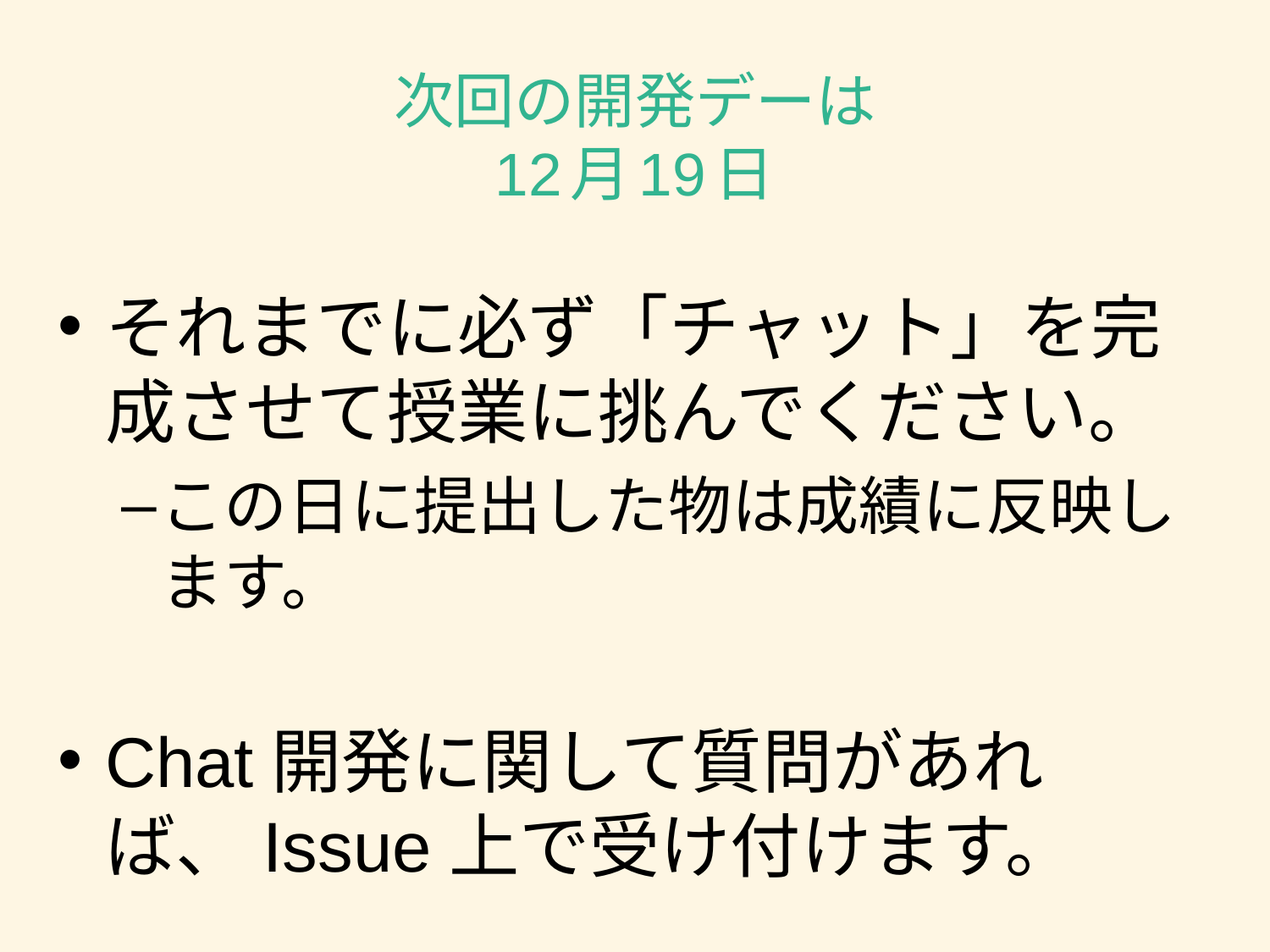

# 次回の開発デーは 12月19日
それまでに必ず「チャット」を完成させて授業に挑んでください。
この日に提出した物は成績に反映します。
Chat開発に関して質問があれば、Issue上で受け付けます。